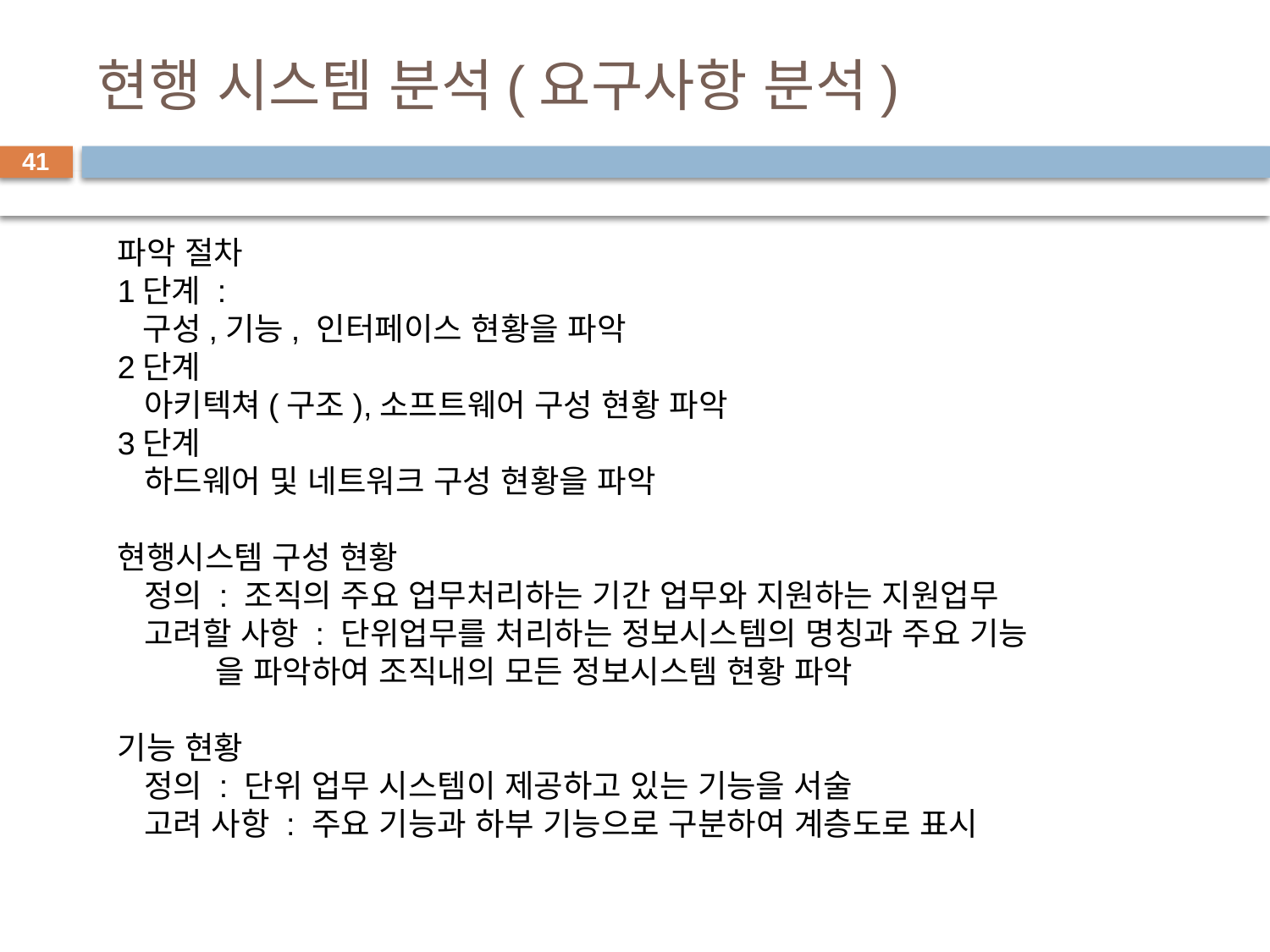

# 현행 시스템 분석(요구사항 분석)
41
파악 절차
1단계 :
  구성,기능, 인터페이스 현황을 파악
2단계
   아키텍쳐(구조),소프트웨어 구성 현황 파악
3단계
   하드웨어 및 네트워크 구성 현황을 파악

현행시스템 구성 현황
   정의 : 조직의 주요 업무처리하는 기간 업무와 지원하는 지원업무
   고려할 사항 : 단위업무를 처리하는 정보시스템의 명칭과 주요 기능
           을 파악하여 조직내의 모든 정보시스템 현황 파악

기능 현황
   정의 : 단위 업무 시스템이 제공하고 있는 기능을 서술
   고려 사항 : 주요 기능과 하부 기능으로 구분하여 계층도로 표시